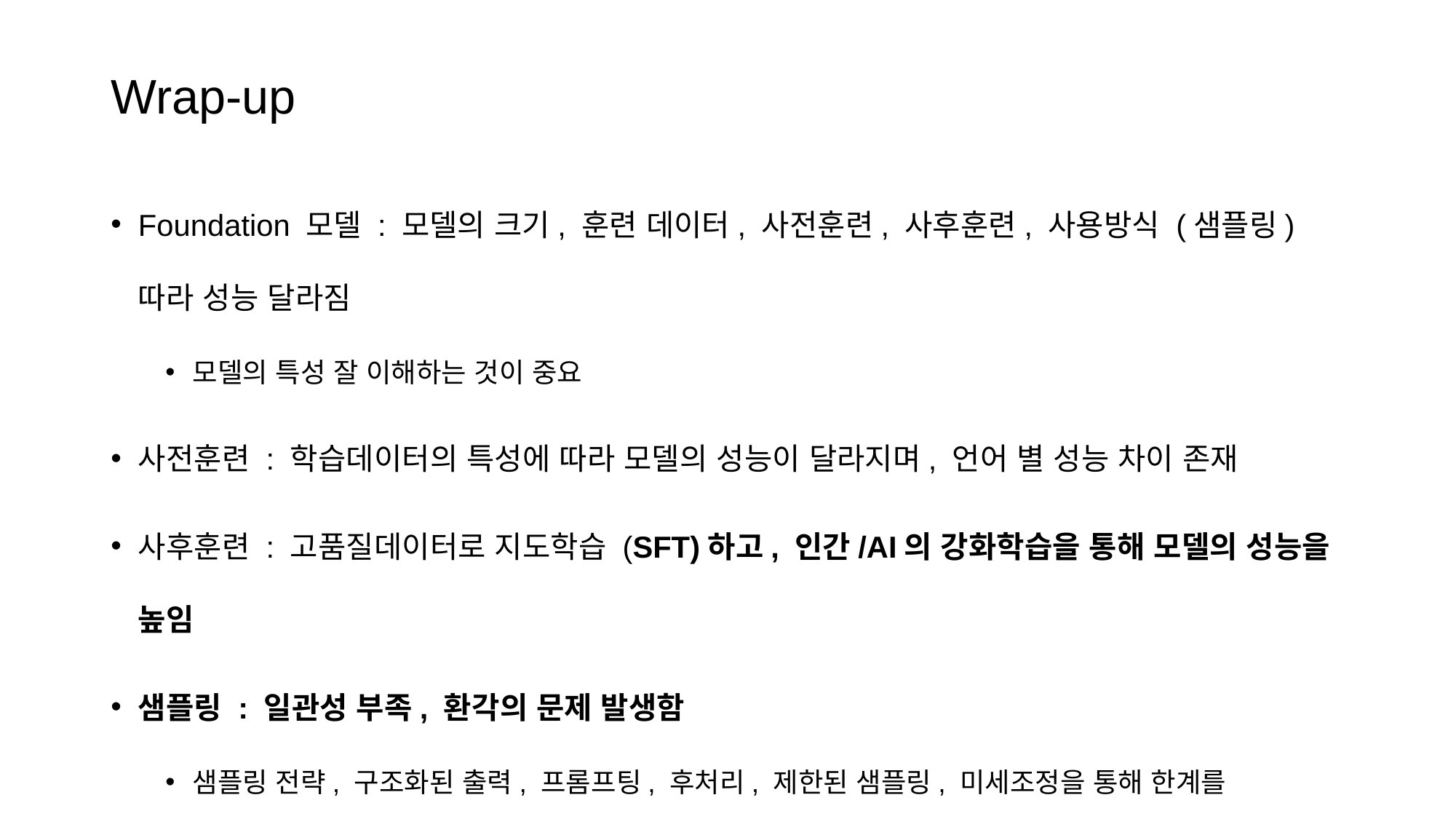

# Wrap-up
Foundation 모델 : 모델의 크기, 훈련 데이터, 사전훈련, 사후훈련, 사용방식 (샘플링) 따라 성능 달라짐
모델의 특성 잘 이해하는 것이 중요
사전훈련 : 학습데이터의 특성에 따라 모델의 성능이 달라지며, 언어 별 성능 차이 존재
사후훈련 : 고품질데이터로 지도학습 (SFT)하고, 인간/AI의 강화학습을 통해 모델의 성능을 높임
샘플링 : 일관성 부족, 환각의 문제 발생함
샘플링 전략, 구조화된 출력, 프롬프팅, 후처리, 제한된 샘플링, 미세조정을 통해 한계를 극복하려는 노력